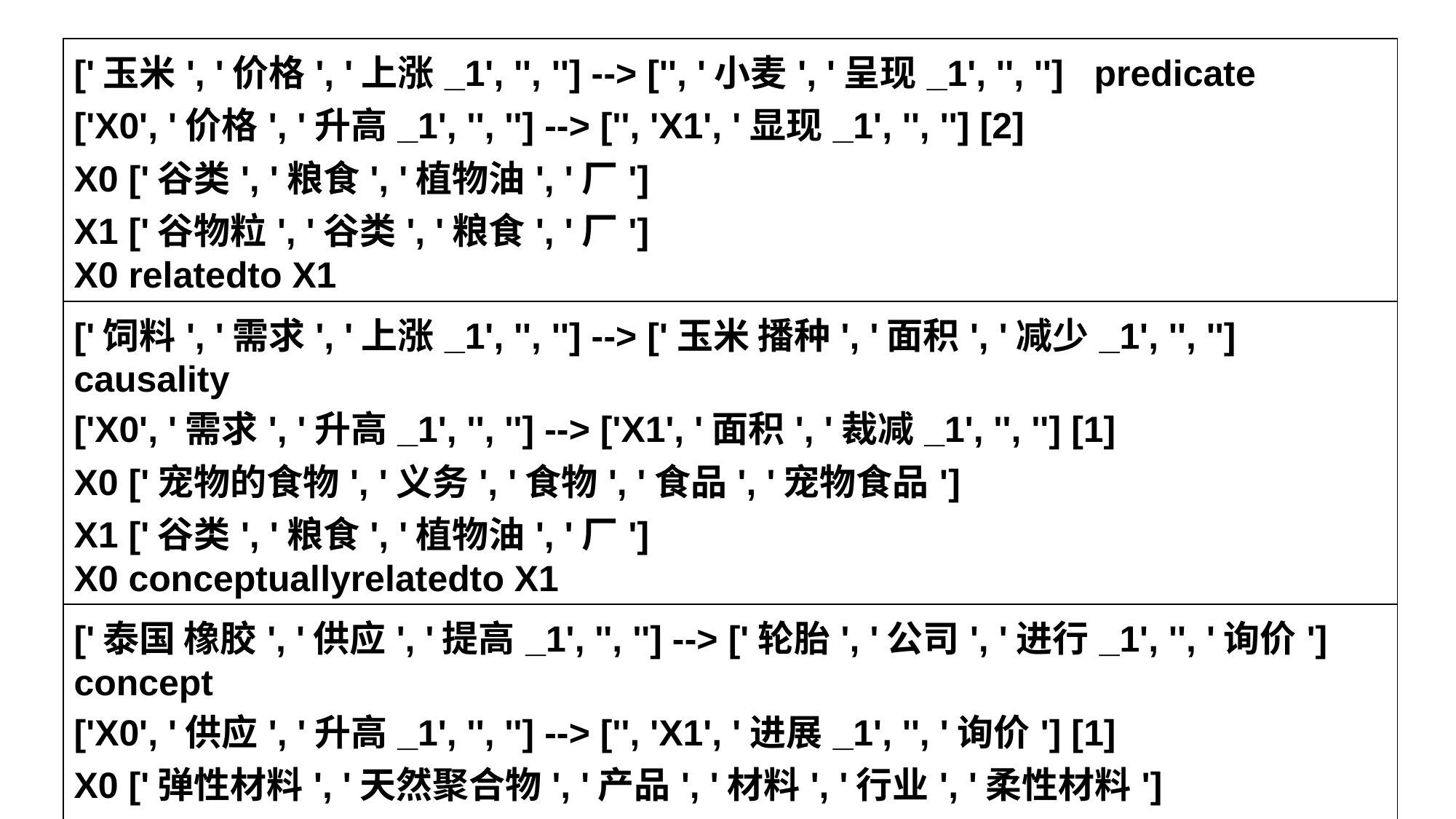

| ['玉米', '价格', '上涨\_1', '', ''] --> ['', '小麦', '呈现\_1', '', ''] predicate ['X0', '价格', '升高\_1', '', ''] --> ['', 'X1', '显现\_1', '', ''] [2] X0 ['谷类', '粮食', '植物油', '厂'] X1 ['谷物粒', '谷类', '粮食', '厂'] X0 relatedto X1 |
| --- |
| ['饲料', '需求', '上涨\_1', '', ''] --> ['玉米 播种', '面积', '减少\_1', '', ''] causality ['X0', '需求', '升高\_1', '', ''] --> ['X1', '面积', '裁减\_1', '', ''] [1] X0 ['宠物的食物', '义务', '食物', '食品', '宠物食品'] X1 ['谷类', '粮食', '植物油', '厂'] X0 conceptuallyrelatedto X1 |
| ['泰国 橡胶', '供应', '提高\_1', '', ''] --> ['轮胎', '公司', '进行\_1', '', '询价'] concept ['X0', '供应', '升高\_1', '', ''] --> ['', 'X1', '进展\_1', '', '询价'] [1] X0 ['弹性材料', '天然聚合物', '产品', '材料', '行业', '柔性材料'] X1 ['派对', '商业实体', '法律实体', '行业', '信息'] X0 similarsize X1 |